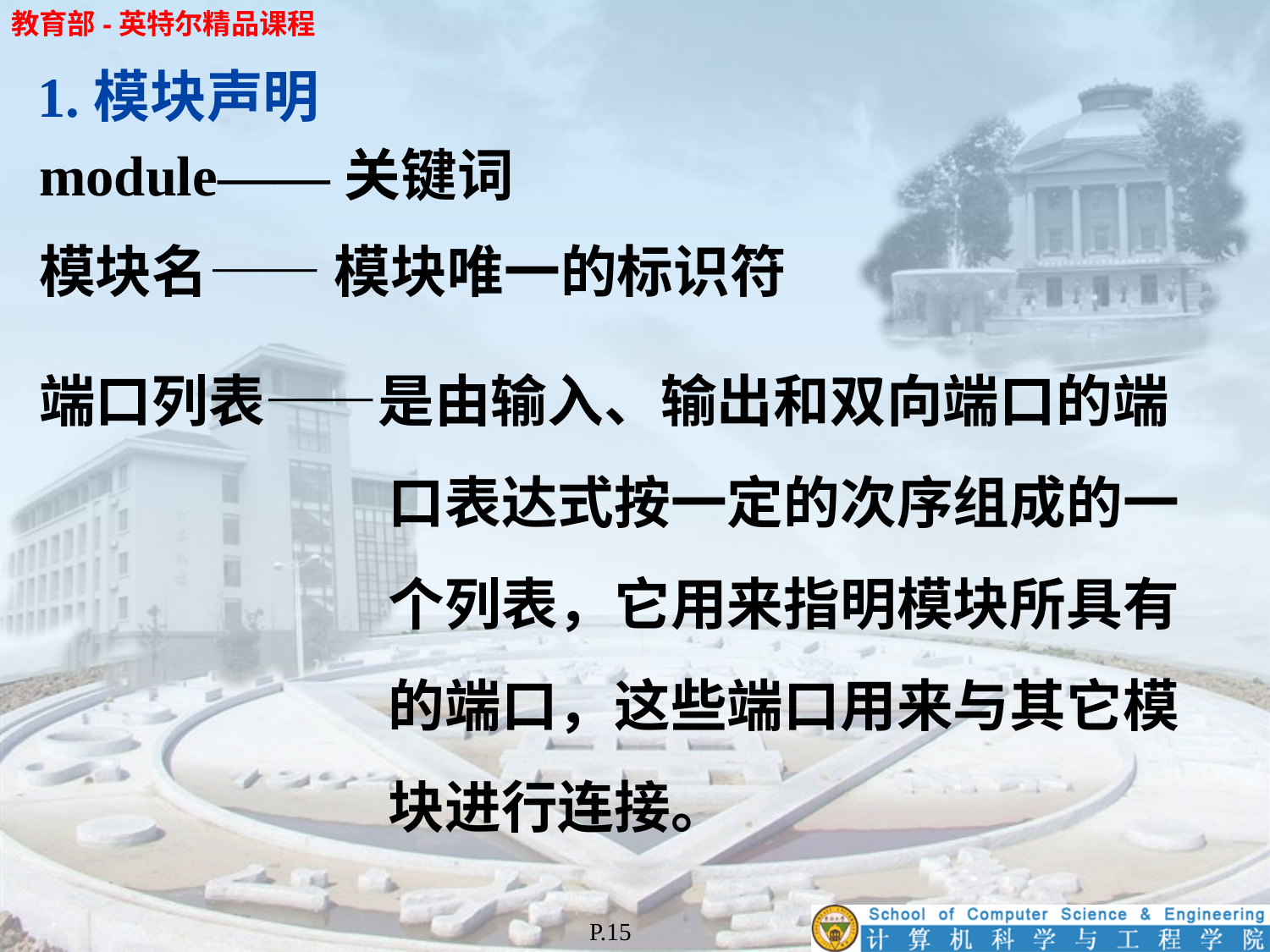

1.模块声明
module——关键词
模块名—— 模块唯一的标识符
端口列表——是由输入、输出和双向端口的端口表达式按一定的次序组成的一个列表，它用来指明模块所具有的端口，这些端口用来与其它模块进行连接。
P.15